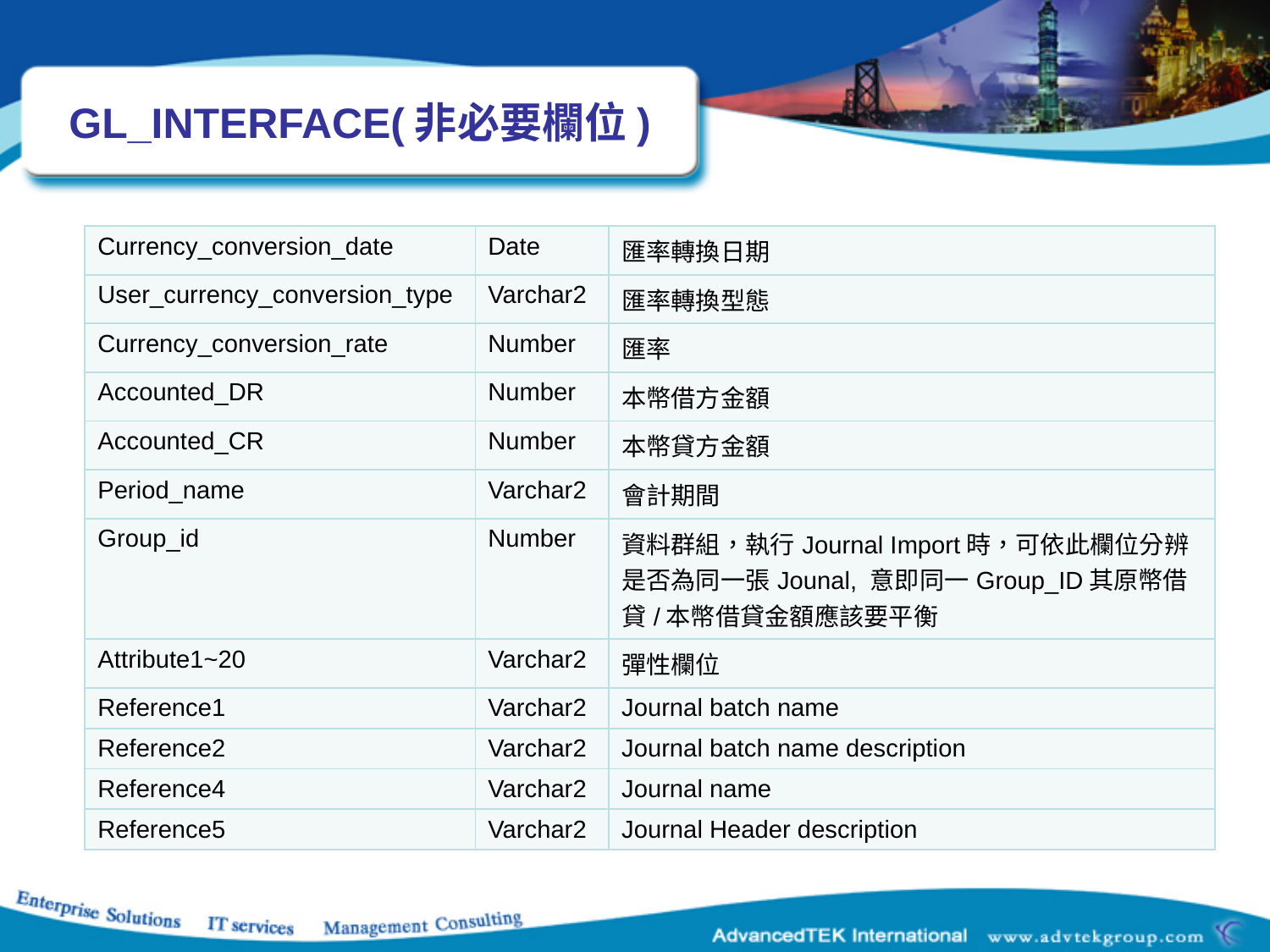

# GL_INTERFACE(非必要欄位)
| Currency\_conversion\_date | Date | 匯率轉換日期 |
| --- | --- | --- |
| User\_currency\_conversion\_type | Varchar2 | 匯率轉換型態 |
| Currency\_conversion\_rate | Number | 匯率 |
| Accounted\_DR | Number | 本幣借方金額 |
| Accounted\_CR | Number | 本幣貸方金額 |
| Period\_name | Varchar2 | 會計期間 |
| Group\_id | Number | 資料群組，執行Journal Import時，可依此欄位分辨是否為同一張Jounal, 意即同一Group\_ID其原幣借貸/本幣借貸金額應該要平衡 |
| Attribute1~20 | Varchar2 | 彈性欄位 |
| Reference1 | Varchar2 | Journal batch name |
| Reference2 | Varchar2 | Journal batch name description |
| Reference4 | Varchar2 | Journal name |
| Reference5 | Varchar2 | Journal Header description |